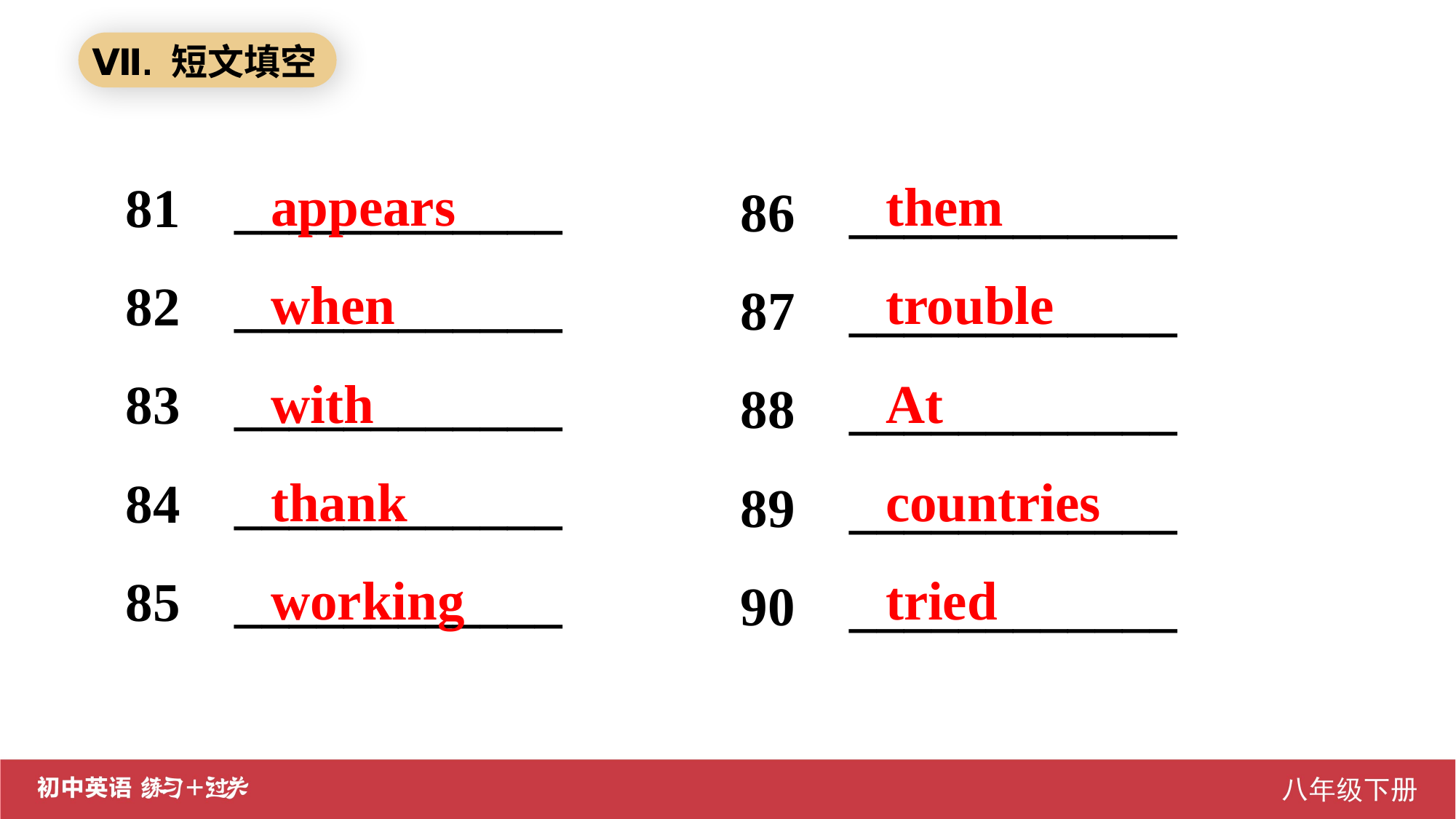

Ⅶ. 短文填空
appears
when
with
thank
working
them
trouble
At
countries
tried
81    ____________
82    ____________
83    ____________
84    ____________
85    ____________
86    ____________
87    ____________
88    ____________
89    ____________
90    ____________